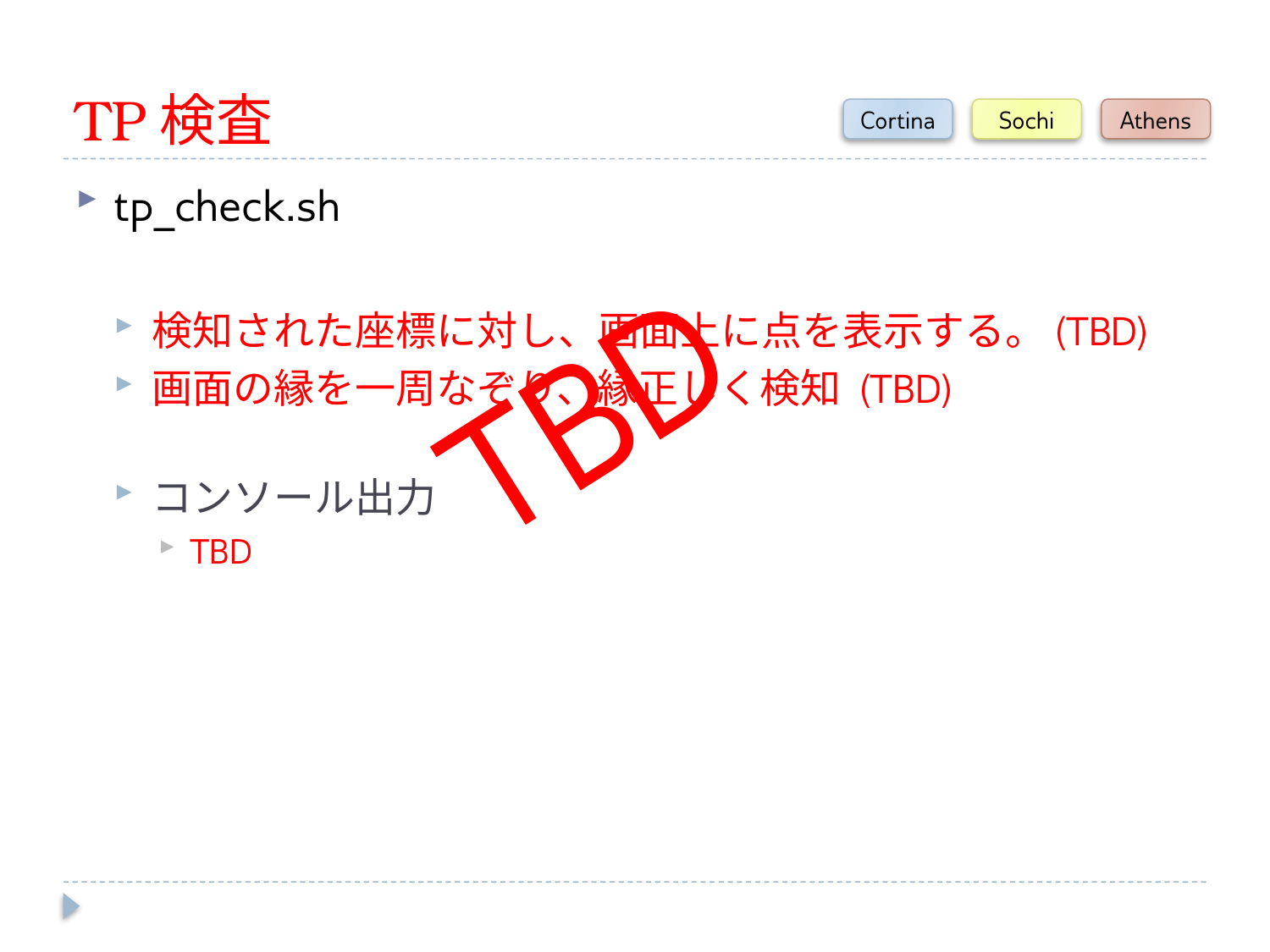

# TP検査
Cortina
Sochi
Athens
tp_check.sh

検知された座標に対し、画面上に点を表示する。(TBD)
画面の縁を一周なぞり、縁正しく検知 (TBD)

コンソール出力
TBD
TBD